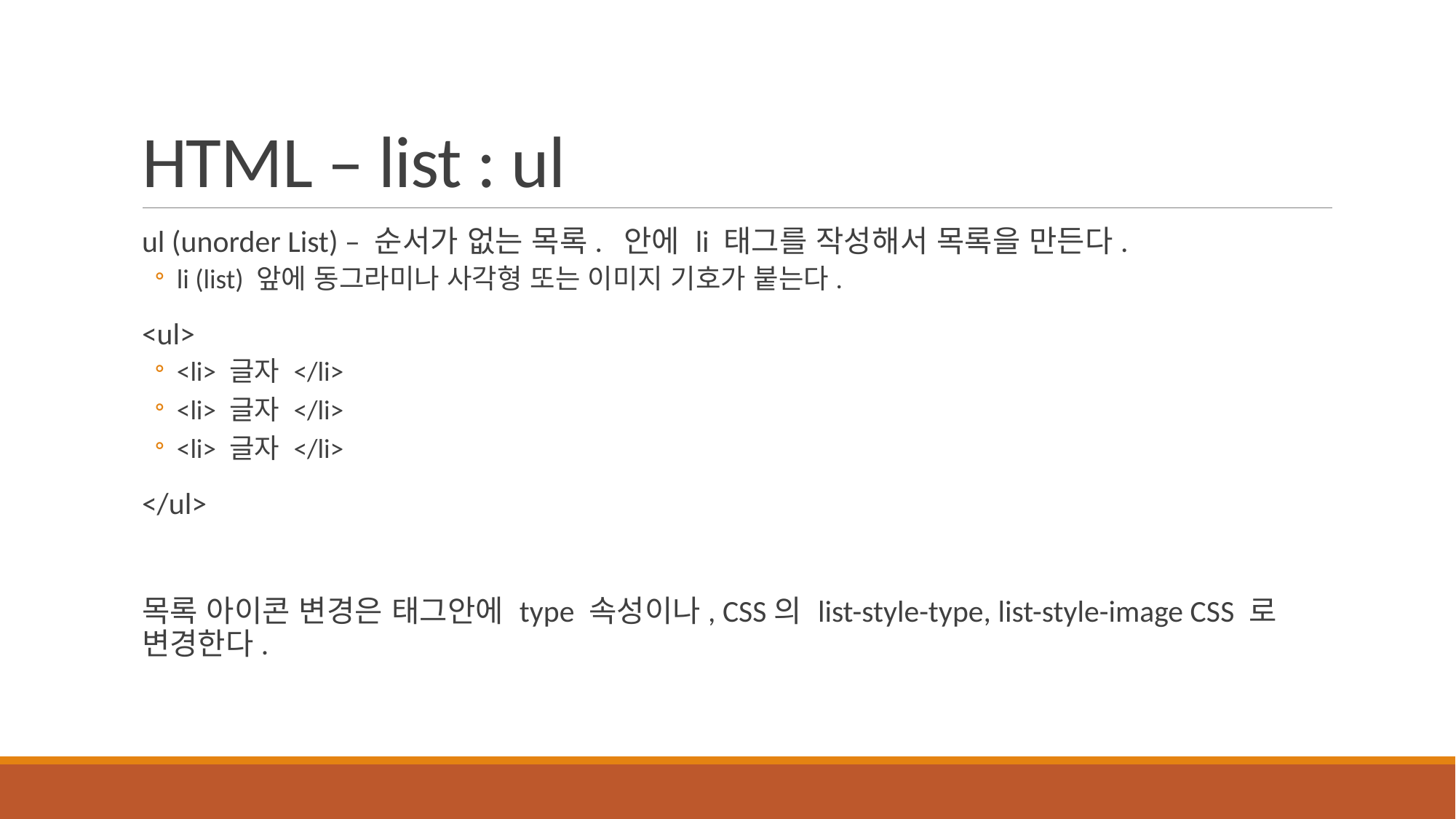

# HTML – list : ul
ul (unorder List) – 순서가 없는 목록.  안에 li 태그를 작성해서 목록을 만든다.
li (list) 앞에 동그라미나 사각형 또는 이미지 기호가 붙는다.
<ul>
<li> 글자 </li>
<li> 글자 </li>
<li> 글자 </li>
</ul>

목록 아이콘 변경은 태그안에 type 속성이나, CSS의 list-style-type, list-style-image CSS 로 변경한다.